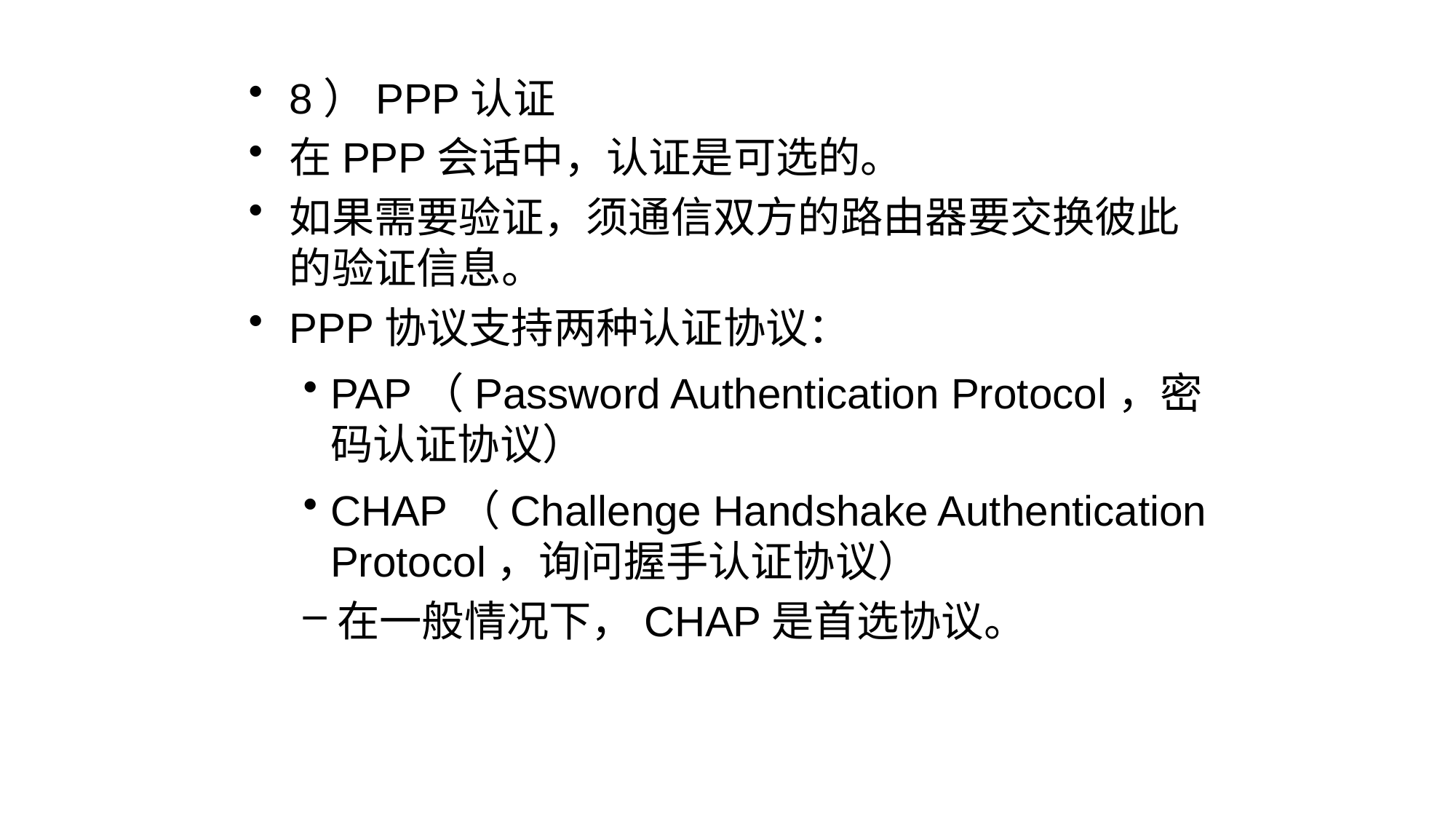

8）PPP认证
在PPP会话中，认证是可选的。
如果需要验证，须通信双方的路由器要交换彼此的验证信息。
PPP协议支持两种认证协议：
PAP（Password Authentication Protocol，密码认证协议）
CHAP（Challenge Handshake Authentication Protocol，询问握手认证协议）
在一般情况下，CHAP是首选协议。